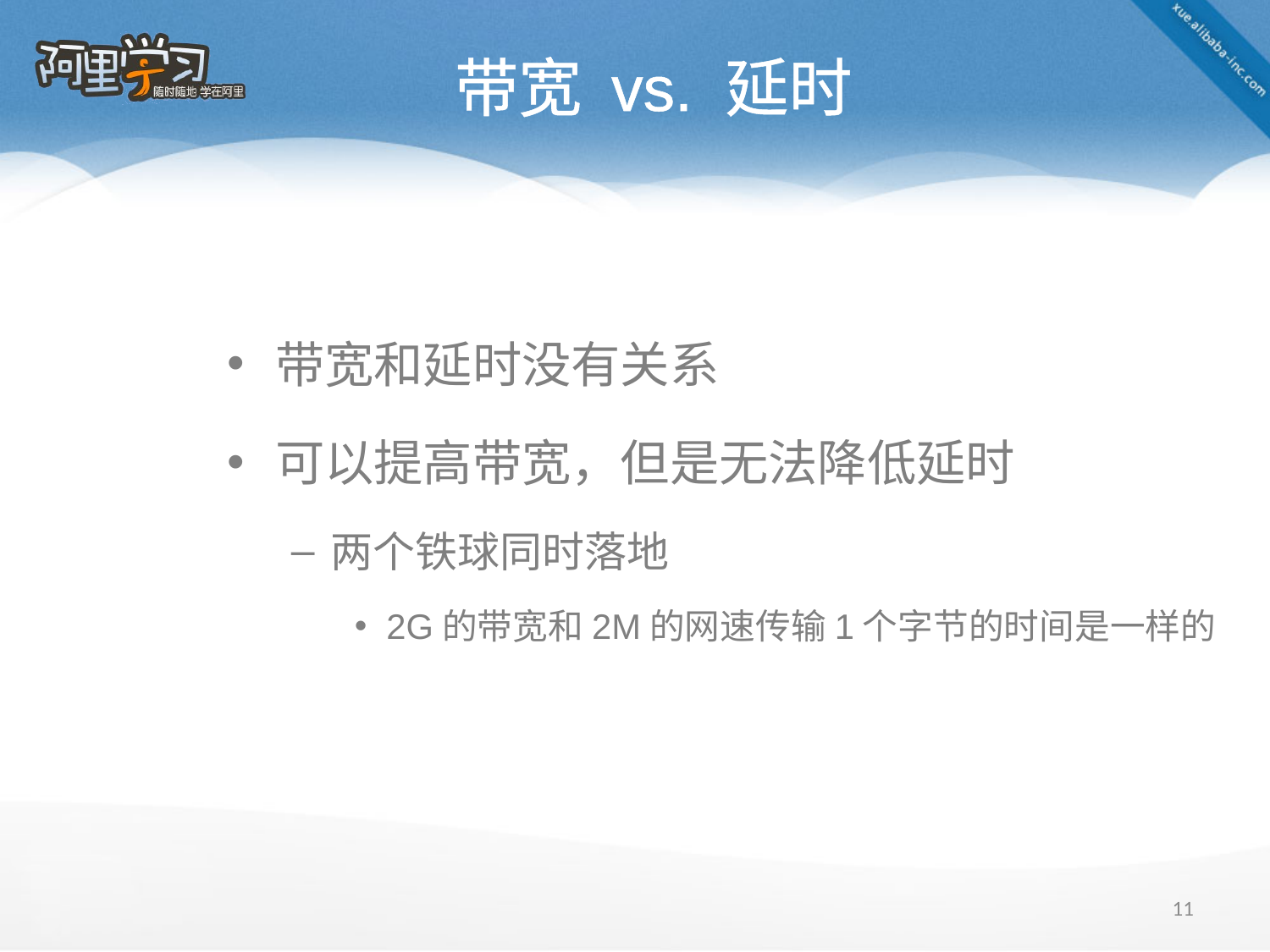

# 带宽 vs. 延时
带宽和延时没有关系
可以提高带宽，但是无法降低延时
两个铁球同时落地
2G的带宽和2M的网速传输1个字节的时间是一样的
11